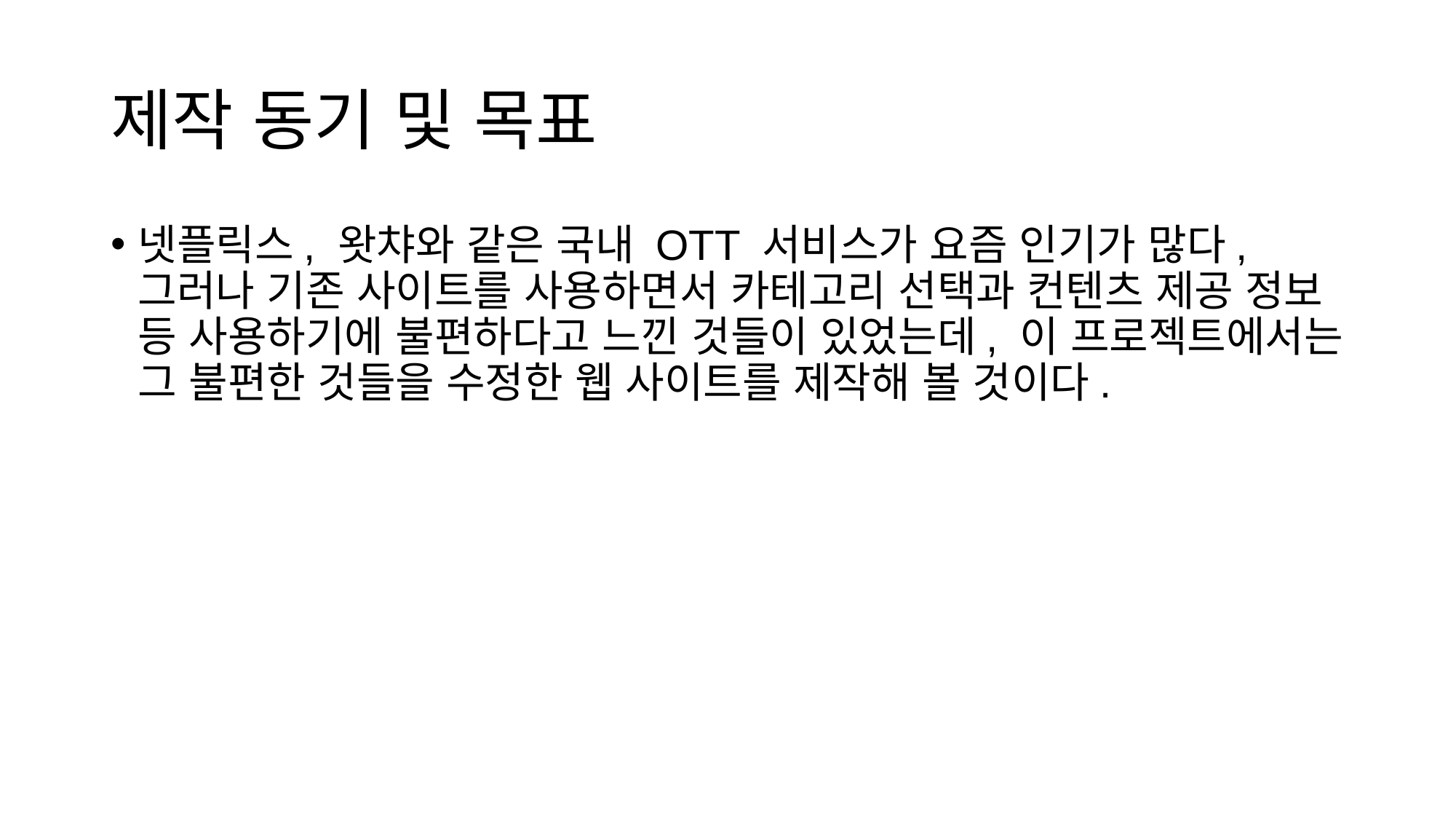

# 제작 동기 및 목표
넷플릭스, 왓챠와 같은 국내 OTT 서비스가 요즘 인기가 많다, 그러나 기존 사이트를 사용하면서 카테고리 선택과 컨텐츠 제공 정보 등 사용하기에 불편하다고 느낀 것들이 있었는데, 이 프로젝트에서는 그 불편한 것들을 수정한 웹 사이트를 제작해 볼 것이다.